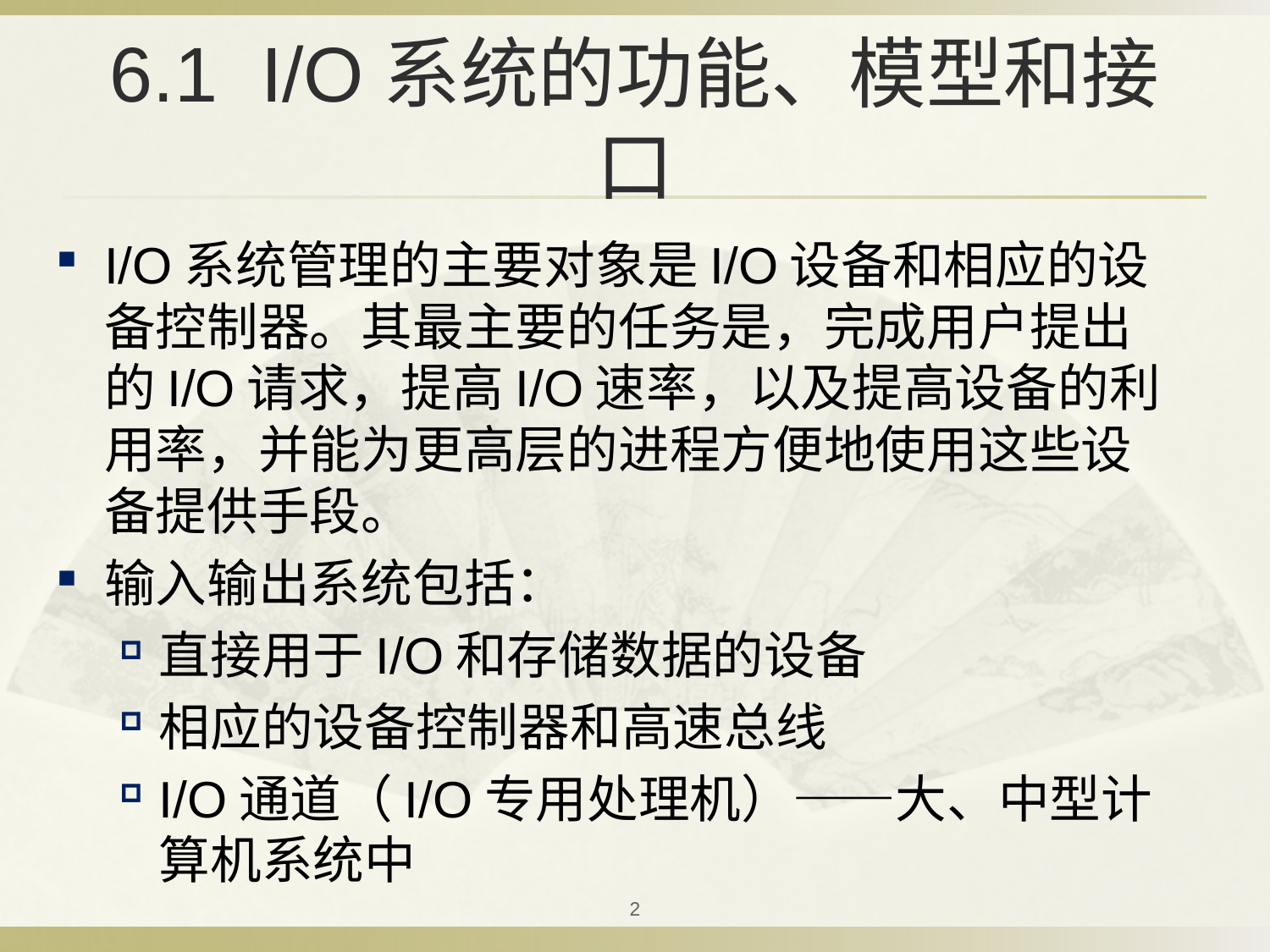

# 6.1  I/O系统的功能、模型和接口
I/O系统管理的主要对象是I/O设备和相应的设备控制器。其最主要的任务是，完成用户提出的I/O请求，提高I/O速率，以及提高设备的利用率，并能为更高层的进程方便地使用这些设备提供手段。
输入输出系统包括：
直接用于I/O和存储数据的设备
相应的设备控制器和高速总线
I/O通道（I/O专用处理机）——大、中型计算机系统中
2